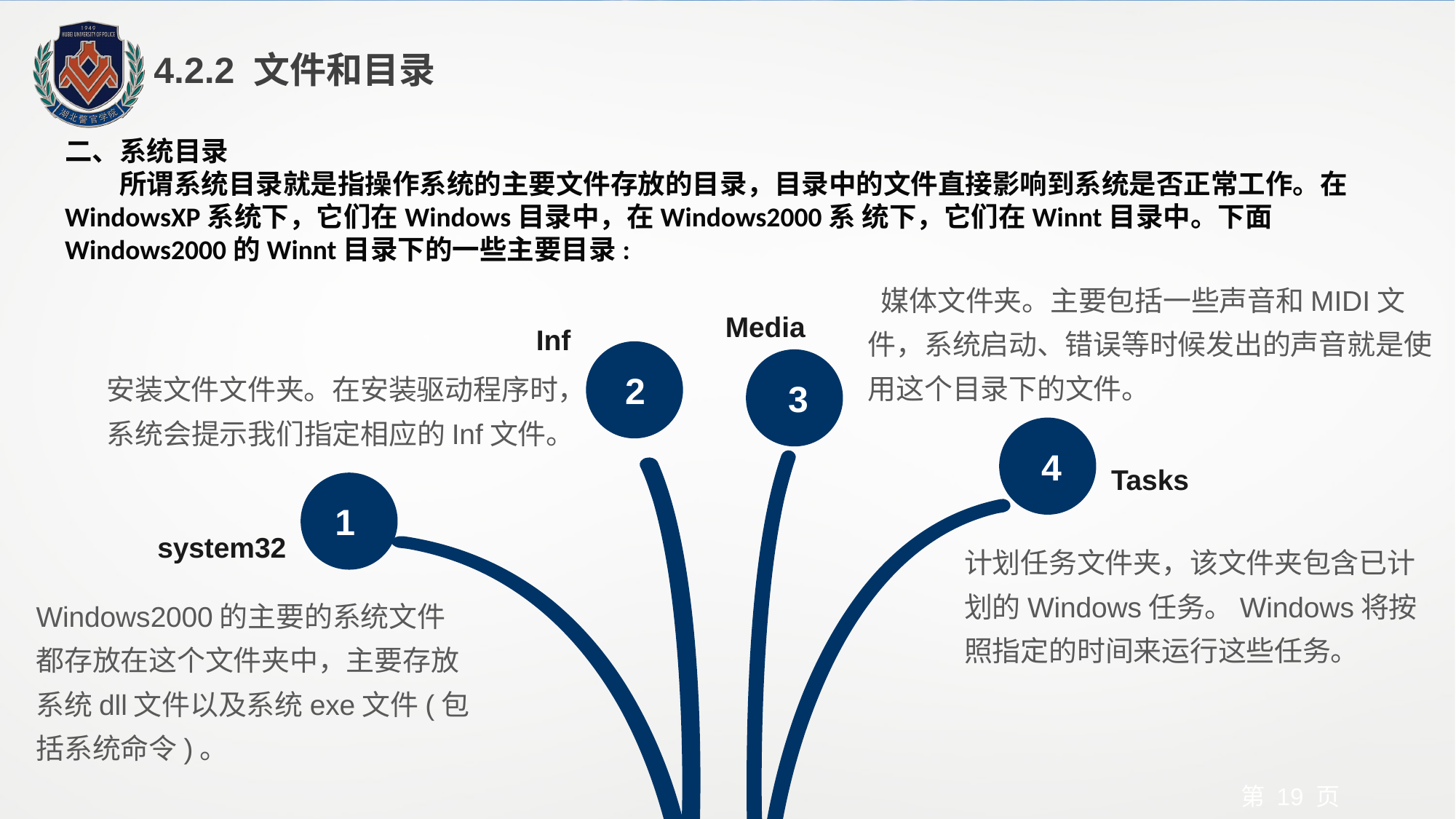

4.2.2 文件和目录
二、系统目录
　　所谓系统目录就是指操作系统的主要文件存放的目录，目录中的文件直接影响到系统是否正常工作。在WindowsXP系统下，它们在Windows目录中，在Windows2000系 统下，它们在Winnt目录中。下面Windows2000的Winnt目录下的一些主要目录:
 媒体文件夹。主要包括一些声音和MIDI文件，系统启动、错误等时候发出的声音就是使用这个目录下的文件。
 Media
 Inf
安装文件文件夹。在安装驱动程序时，系统会提示我们指定相应的Inf文件。

2
3

4

Tasks
计划任务文件夹，该文件夹包含已计划的Windows任务。Windows将按照指定的时间来运行这些任务。

1

 system32
Windows2000的主要的系统文件都存放在这个文件夹中，主要存放系统dll文件以及系统exe文件(包括系统命令)。